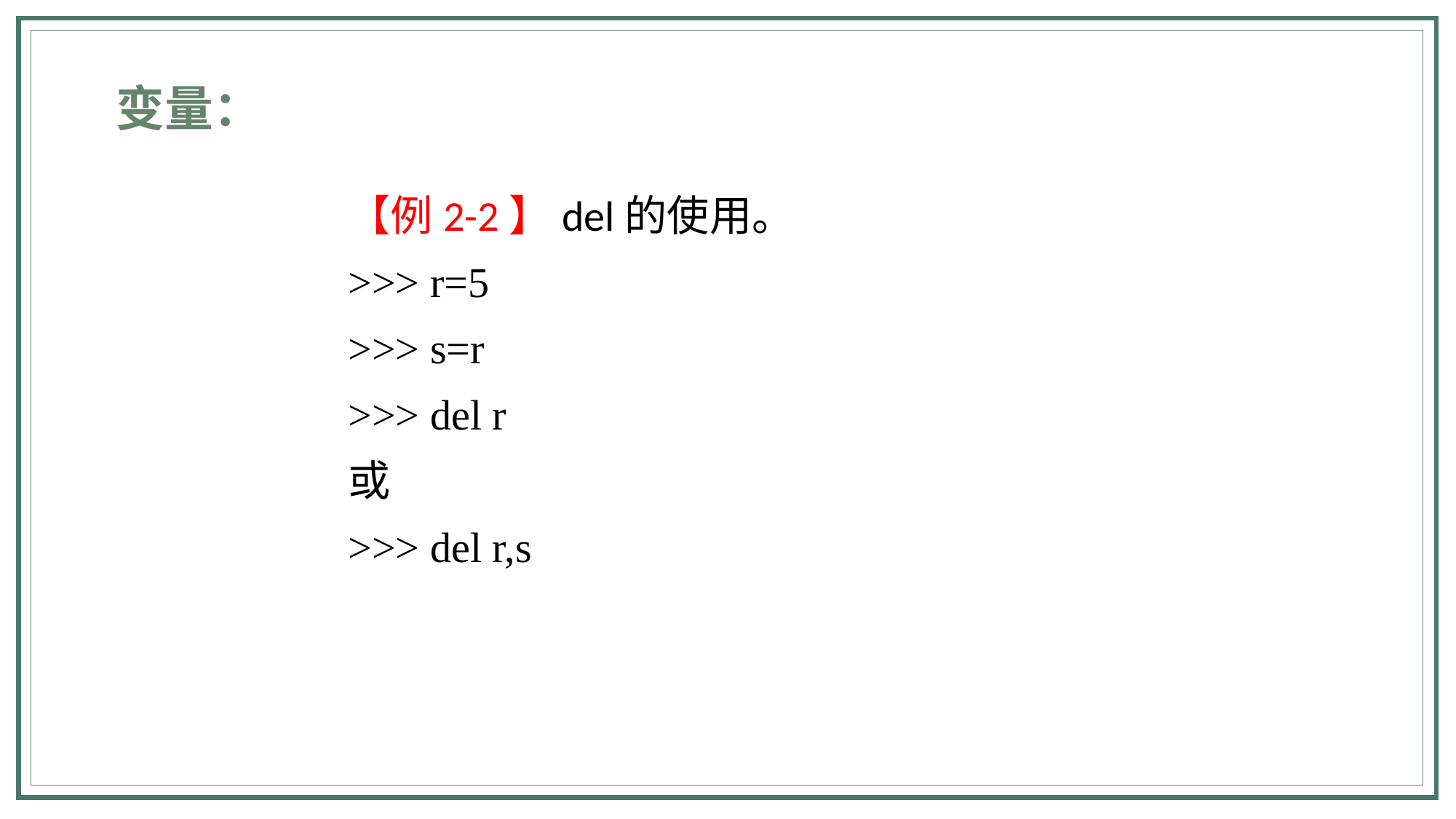

变量：
【例2-2】del的使用。
>>> r=5
>>> s=r
>>> del r
或
>>> del r,s